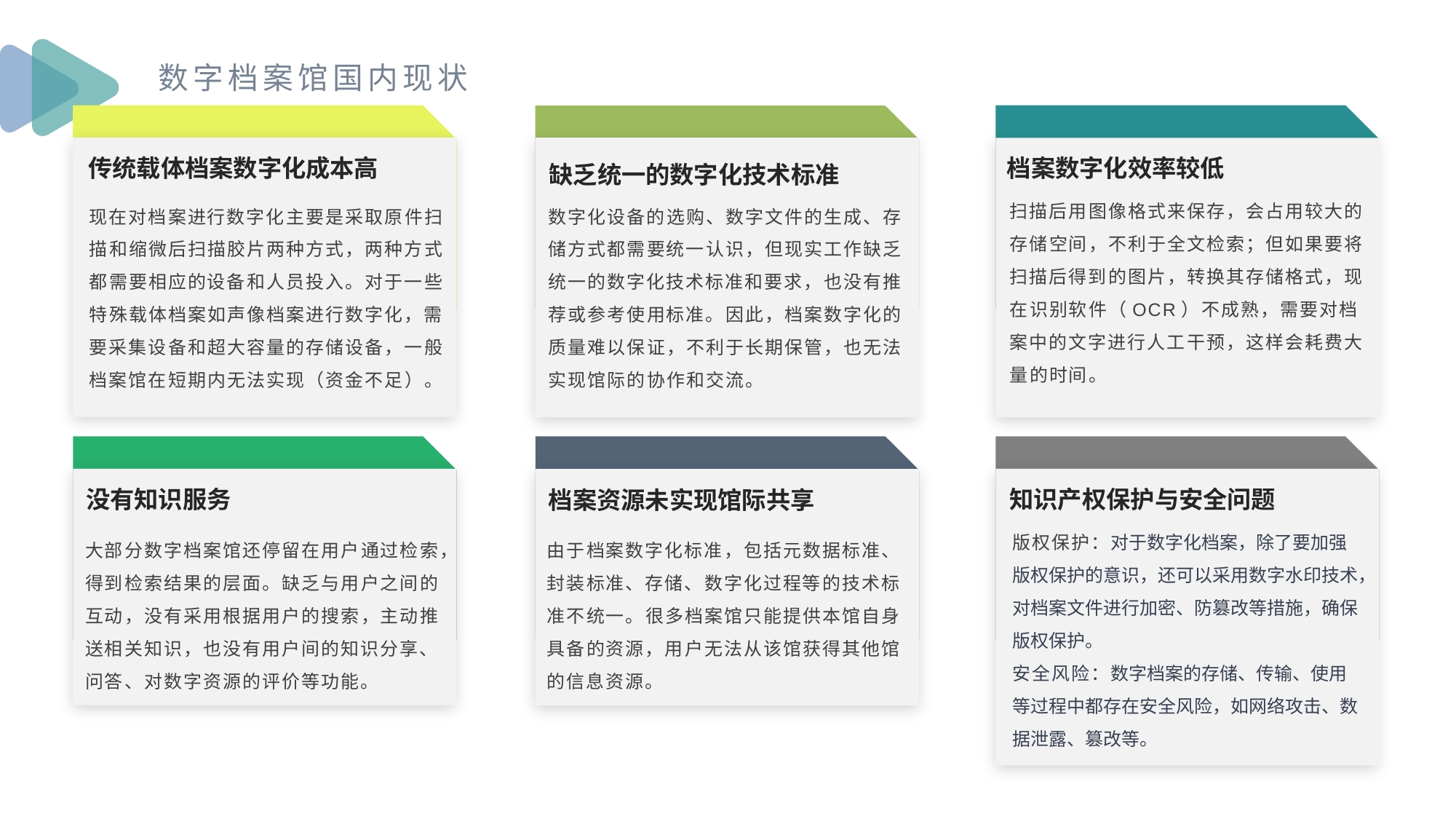

数字档案馆国内现状

传统载体档案数字化成本高
现在对档案进行数字化主要是采取原件扫描和缩微后扫描胶片两种方式，两种方式都需要相应的设备和人员投入。对于一些特殊载体档案如声像档案进行数字化，需要采集设备和超大容量的存储设备，一般档案馆在短期内无法实现（资金不足）。

缺乏统一的数字化技术标准
数字化设备的选购、数字文件的生成、存储方式都需要统一认识，但现实工作缺乏统一的数字化技术标准和要求，也没有推荐或参考使用标准。因此，档案数字化的质量难以保证，不利于长期保管，也无法实现馆际的协作和交流。

档案数字化效率较低
扫描后用图像格式来保存，会占用较大的存储空间，不利于全文检索；但如果要将扫描后得到的图片，转换其存储格式，现在识别软件（OCR）不成熟，需要对档案中的文字进行人工干预，这样会耗费大量的时间。

没有知识服务
大部分数字档案馆还停留在用户通过检索，得到检索结果的层面。缺乏与用户之间的互动，没有采用根据用户的搜索，主动推送相关知识，也没有用户间的知识分享、问答、对数字资源的评价等功能。

知识产权保护与安全问题
版权保护：对于数字化档案，除了要加强版权保护的意识，还可以采用数字水印技术，对档案文件进行加密、防篡改等措施，确保版权保护。
安全风险：数字档案的存储、传输、使用等过程中都存在安全风险，如网络攻击、数据泄露、篡改等。

档案资源未实现馆际共享
由于档案数字化标准，包括元数据标准、封装标准、存储、数字化过程等的技术标准不统一。很多档案馆只能提供本馆自身具备的资源，用户无法从该馆获得其他馆的信息资源。